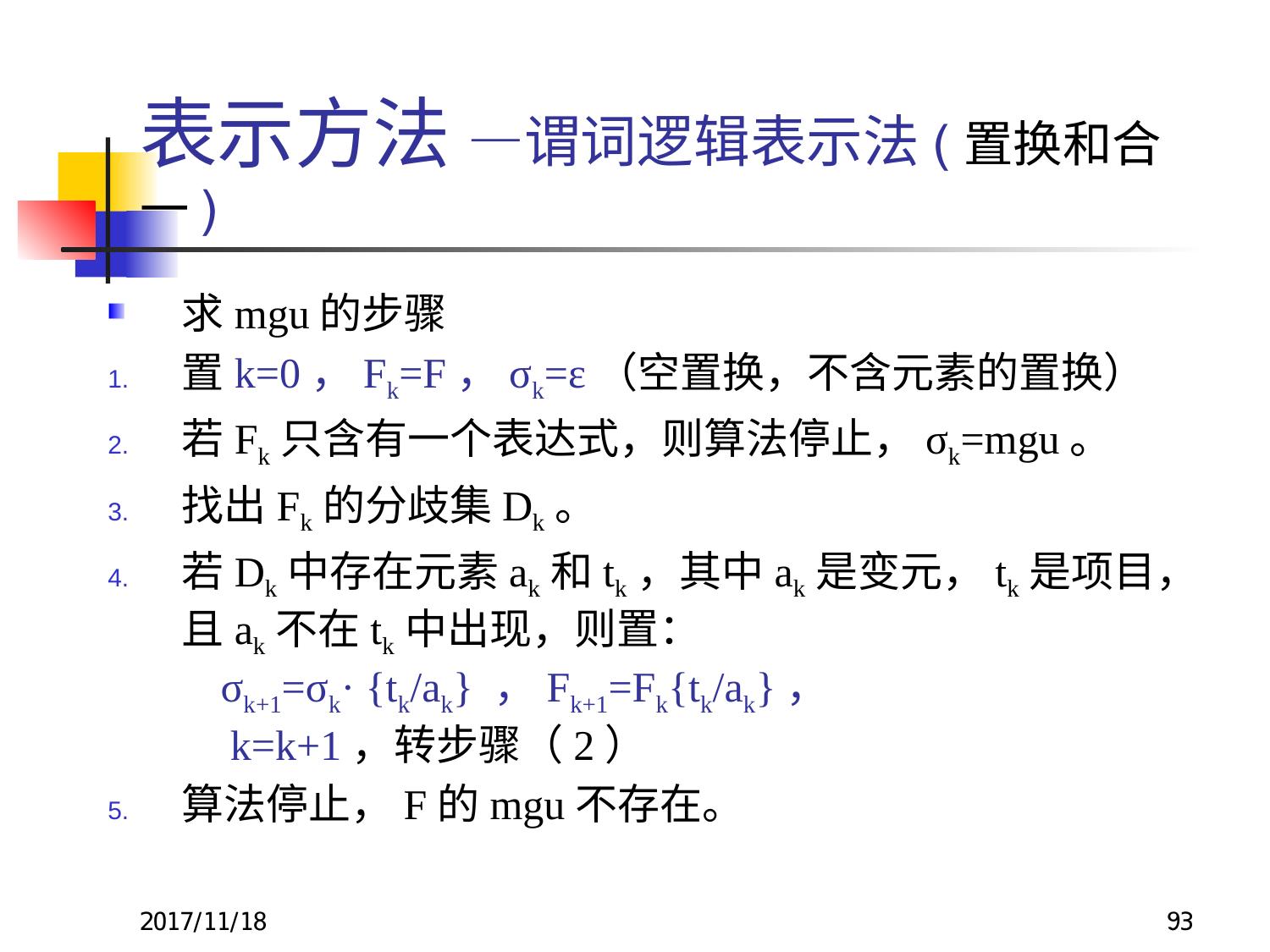

# 表示方法 —谓词逻辑表示法(置换和合一)
求mgu的步骤
置k=0，Fk=F，σk=ε（空置换，不含元素的置换）
若Fk只含有一个表达式，则算法停止，σk=mgu。
找出Fk的分歧集Dk。
若Dk中存在元素ak和tk，其中ak是变元，tk是项目，且ak不在tk中出现，则置：
   σk+1=σk· {tk/ak} ，Fk+1=Fk{tk/ak}，
    k=k+1，转步骤（2）
算法停止，F的mgu不存在。

2017/11/18
93